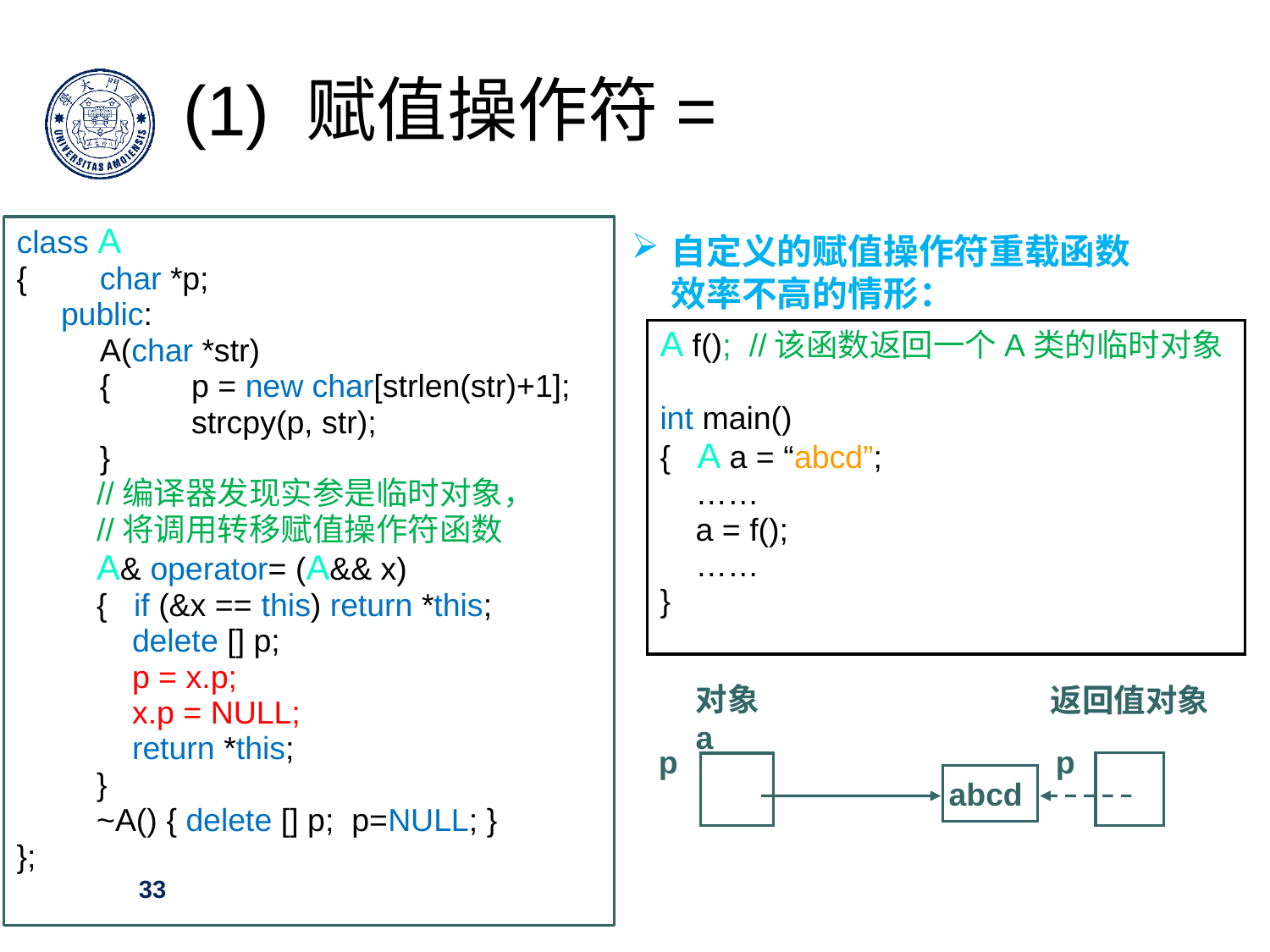

(1) 赋值操作符=

class A
{	    char *p;
     public:
	    A(char *str)
	    {	p = new char[strlen(str)+1];
		strcpy(p, str);
	    }
         //编译器发现实参是临时对象，
         //将调用转移赋值操作符函数
         A& operator= (A&& x)
         {   if (&x == this) return *this;
             delete [] p;
             p = x.p;
             x.p = NULL;
             return *this;
         }
         ~A() { delete [] p;  p=NULL; }
};
自定义的赋值操作符重载函数效率不高的情形：
A f();  //该函数返回一个A类的临时对象

int main()
{   A a = “abcd”;
    ……
    a = f();
    ……
}
对象a
返回值对象
p
p

abcd

33